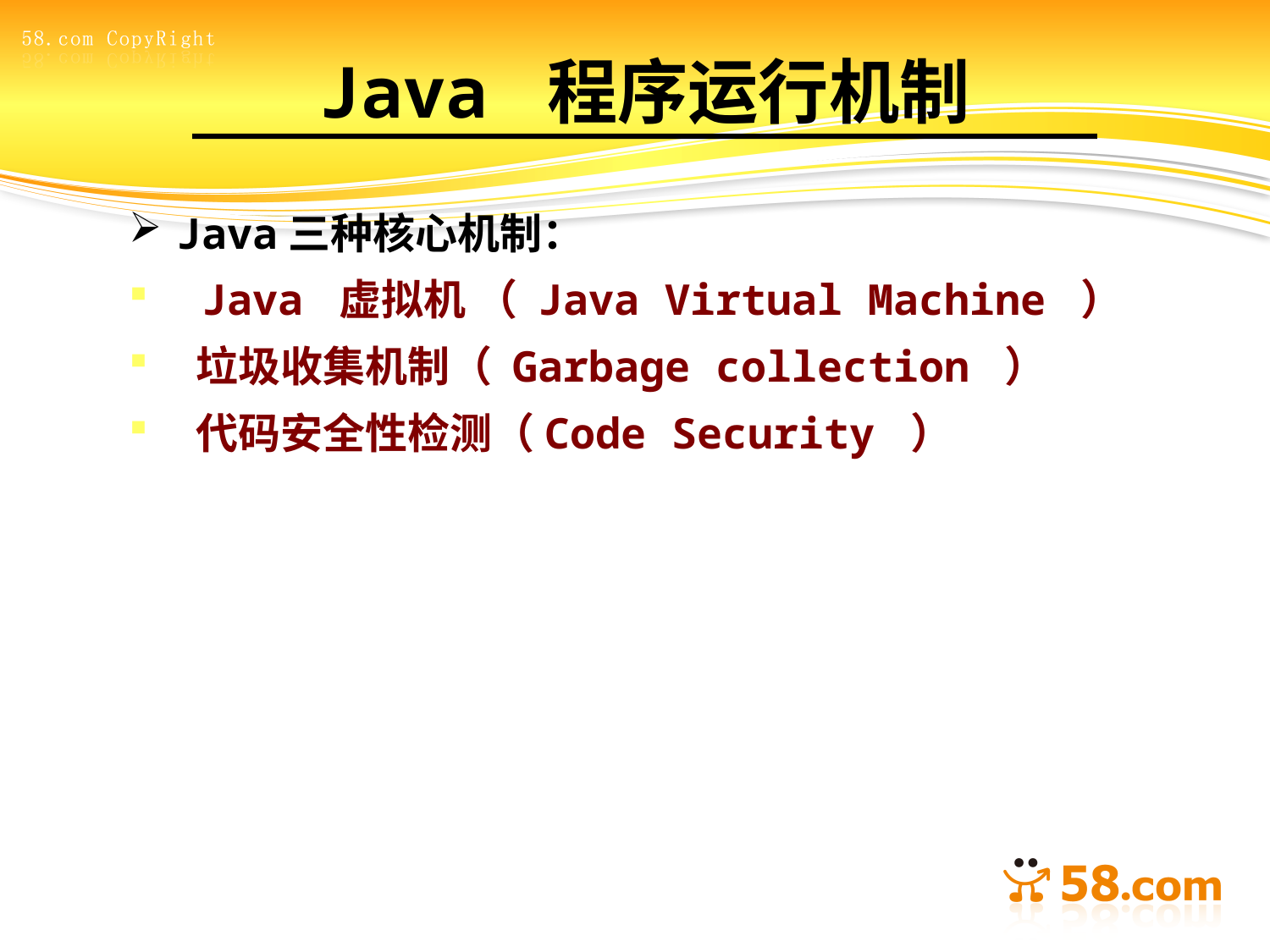

Java 程序运行机制
Java三种核心机制：
 Java 虚拟机 （ Java Virtual Machine ）
 垃圾收集机制（ Garbage collection ）
 代码安全性检测（Code Security ）